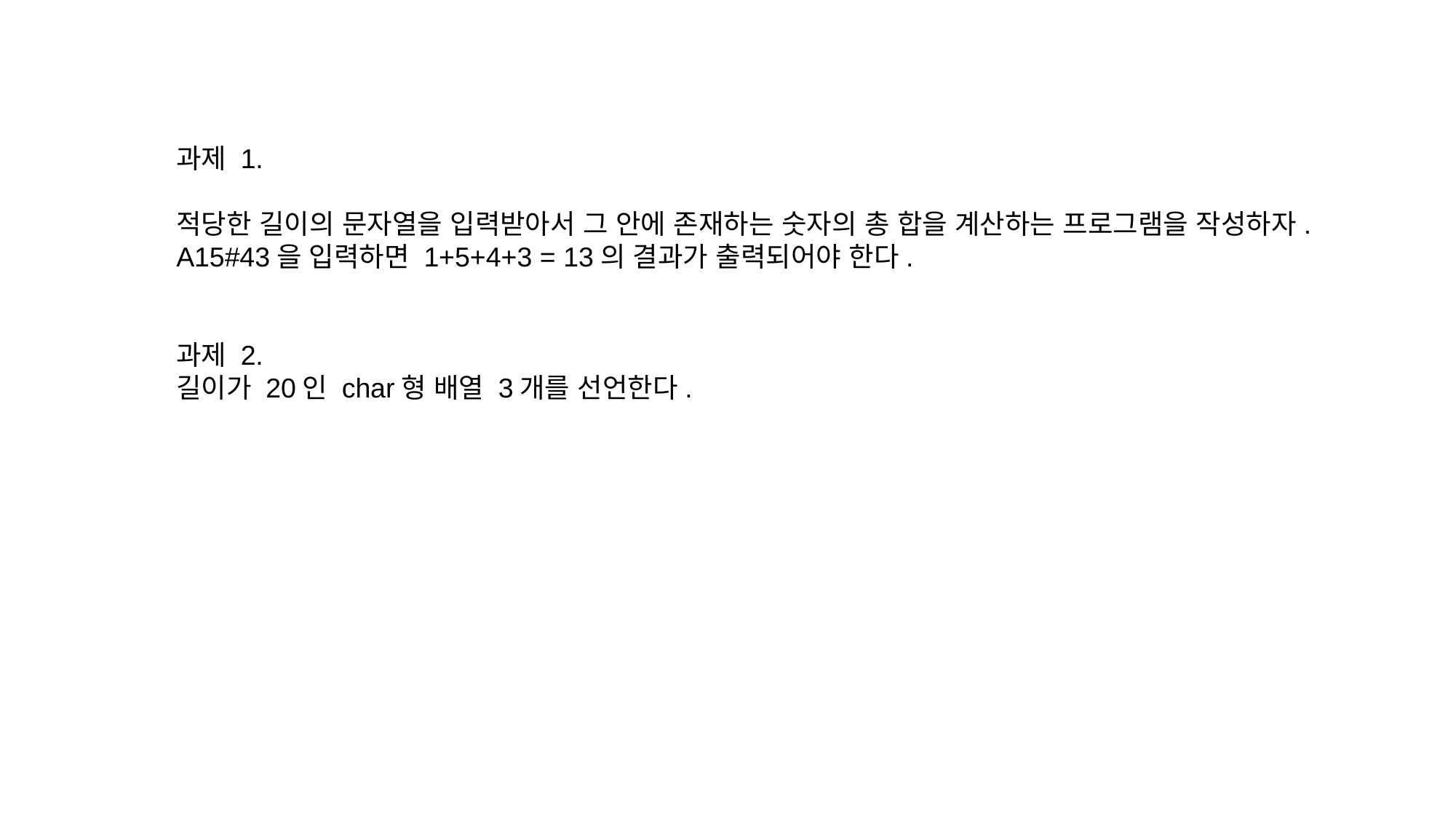

과제 1.

적당한 길이의 문자열을 입력받아서 그 안에 존재하는 숫자의 총 합을 계산하는 프로그램을 작성하자.
A15#43을 입력하면 1+5+4+3 = 13의 결과가 출력되어야 한다.

과제 2.
길이가 20인 char형 배열 3개를 선언한다.